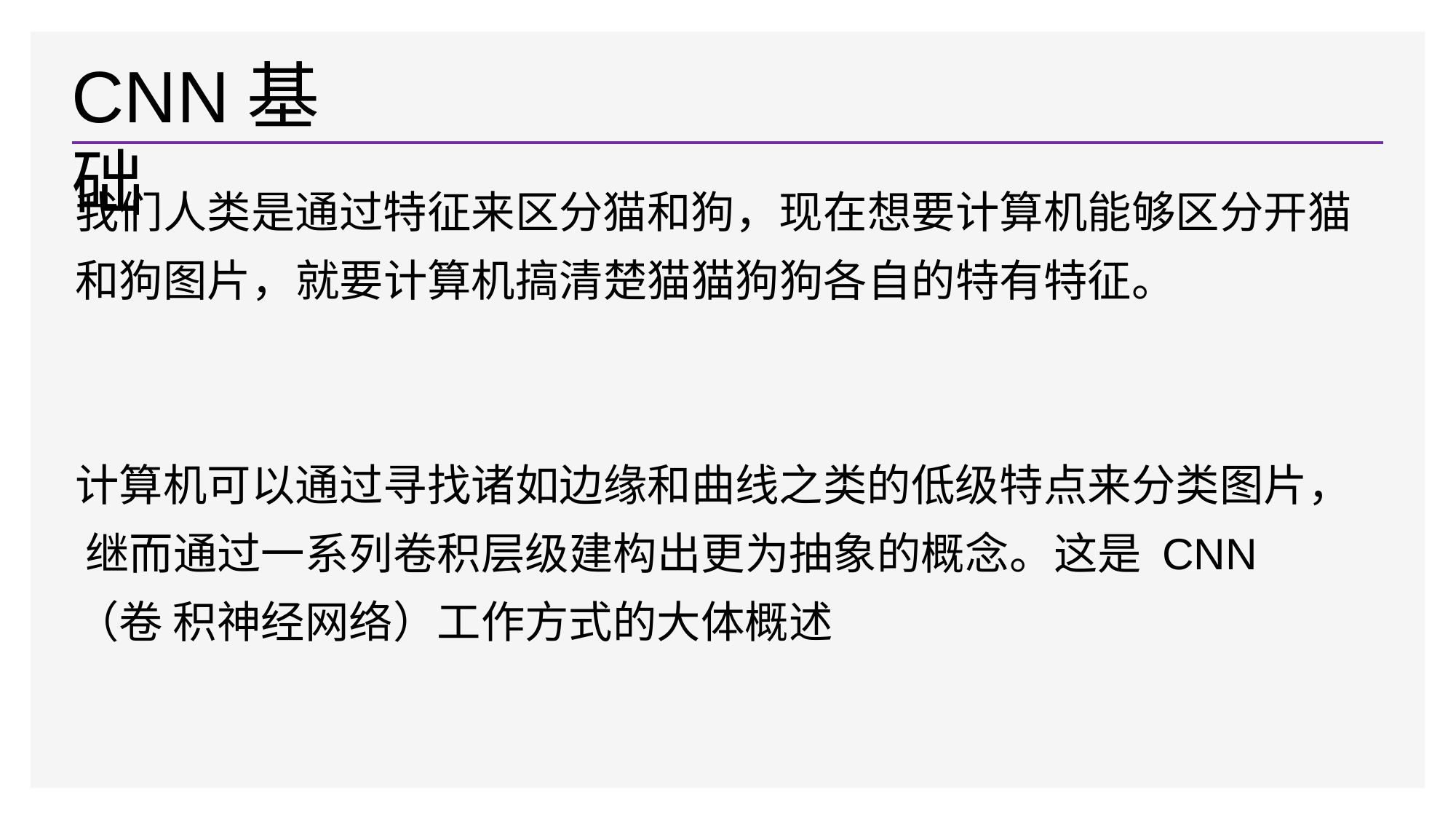

# CNN基础
我们人类是通过特征来区分猫和狗，现在想要计算机能够区分开猫 和狗图片，就要计算机搞清楚猫猫狗狗各自的特有特征。
计算机可以通过寻找诸如边缘和曲线之类的低级特点来分类图片，  继而通过一系列卷积层级建构出更为抽象的概念。这是 CNN（卷 积神经网络）工作方式的大体概述